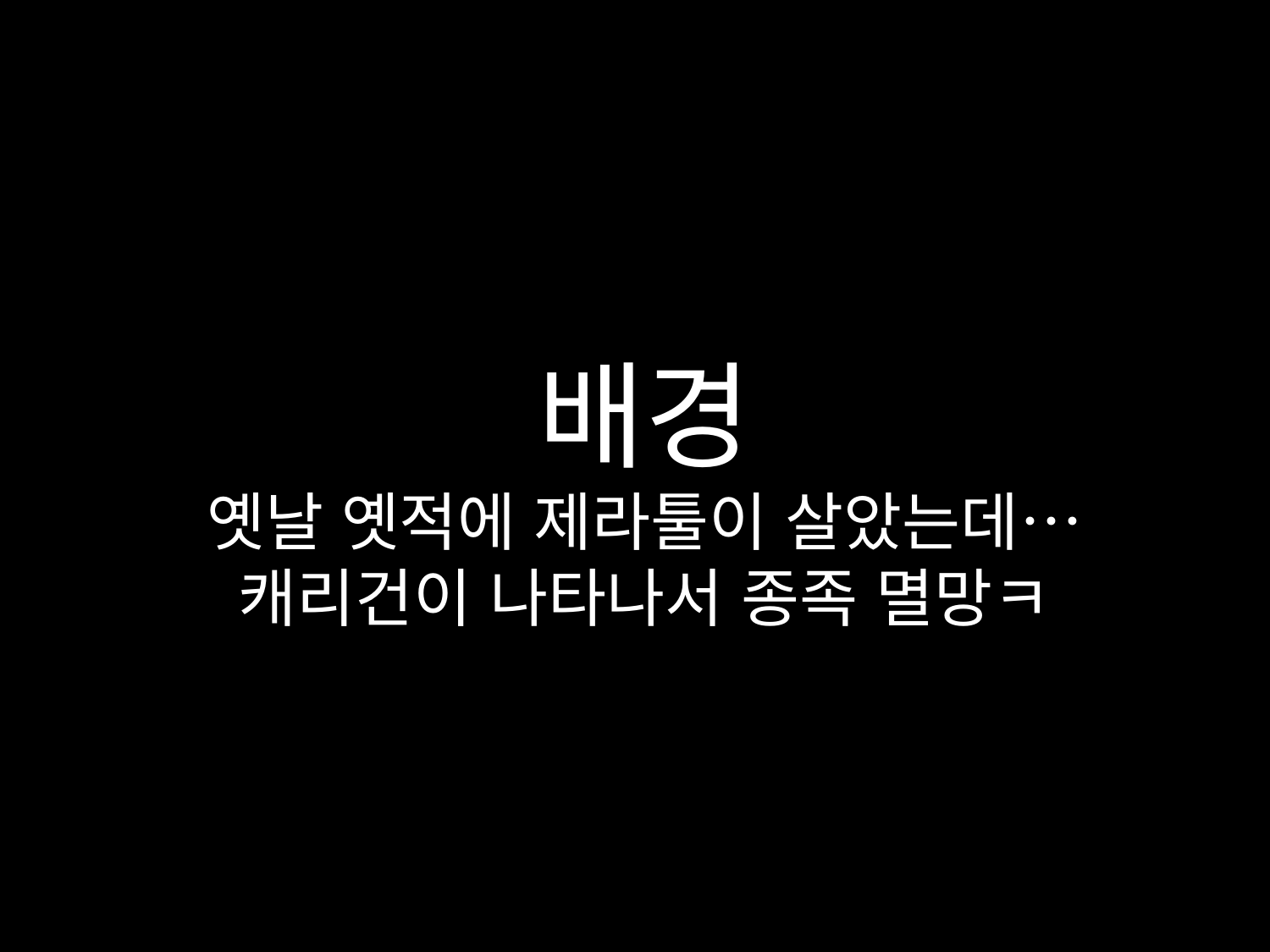

배경
옛날 옛적에 제라툴이 살았는데…캐리건이 나타나서 종족 멸망ㅋ